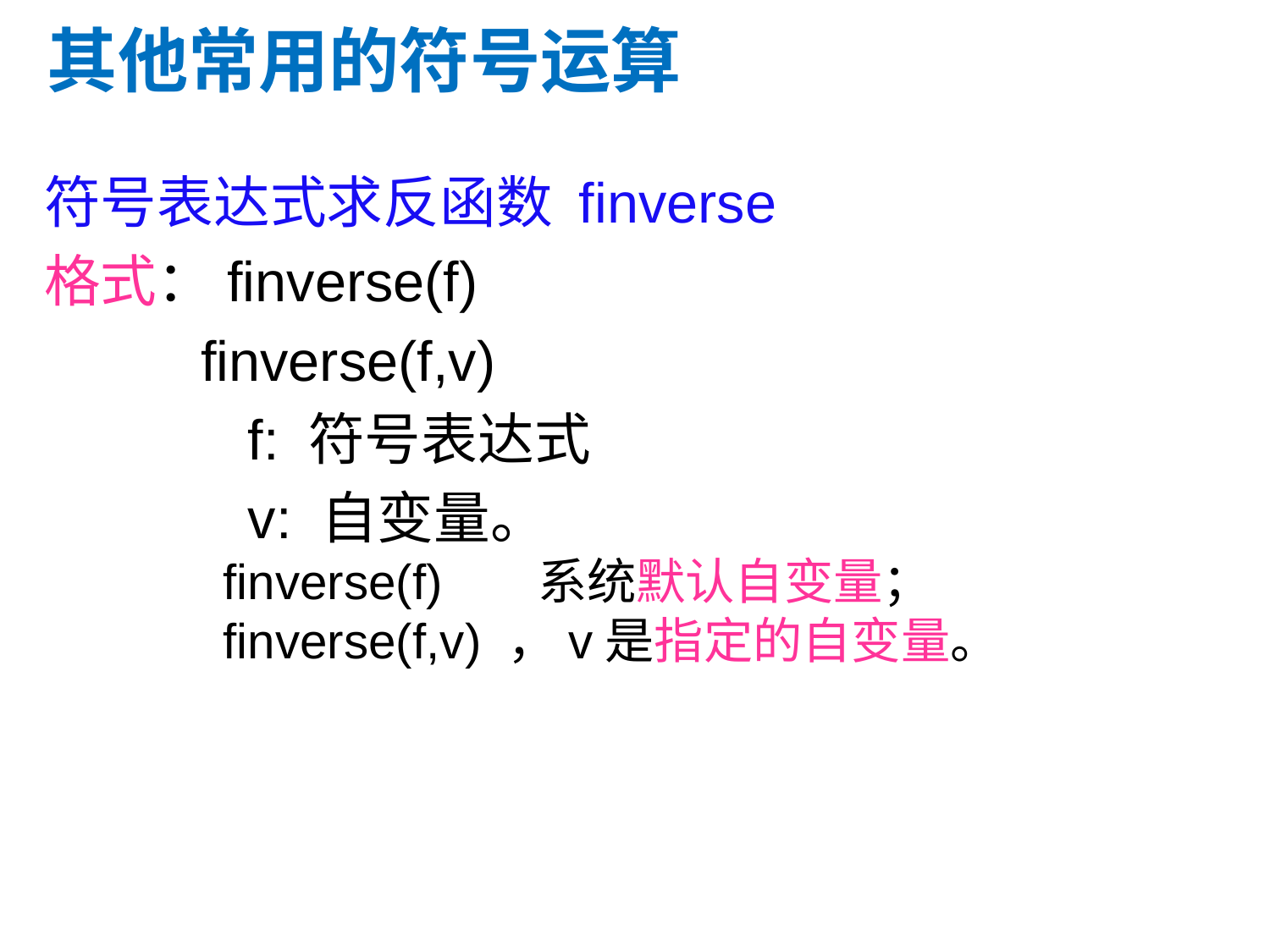

其他常用的符号运算
符号表达式求反函数 finverse
格式：finverse(f)
          finverse(f,v)
             f: 符号表达式
             v: 自变量。
             finverse(f)      系统默认自变量；
             finverse(f,v) ，v是指定的自变量。